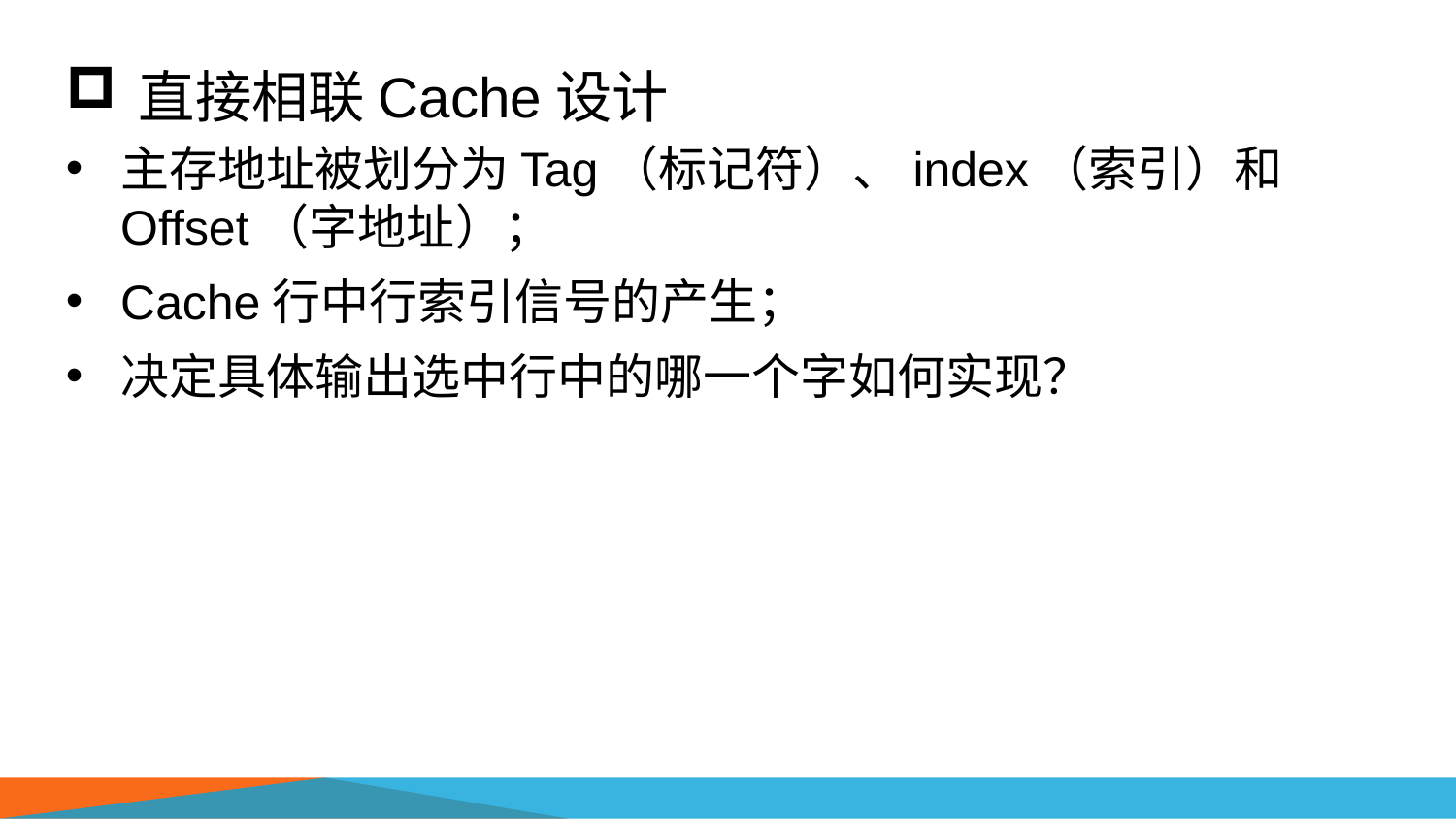

# 直接相联Cache设计
主存地址被划分为Tag（标记符）、index（索引）和Offset（字地址）；
Cache行中行索引信号的产生；
决定具体输出选中行中的哪一个字如何实现？